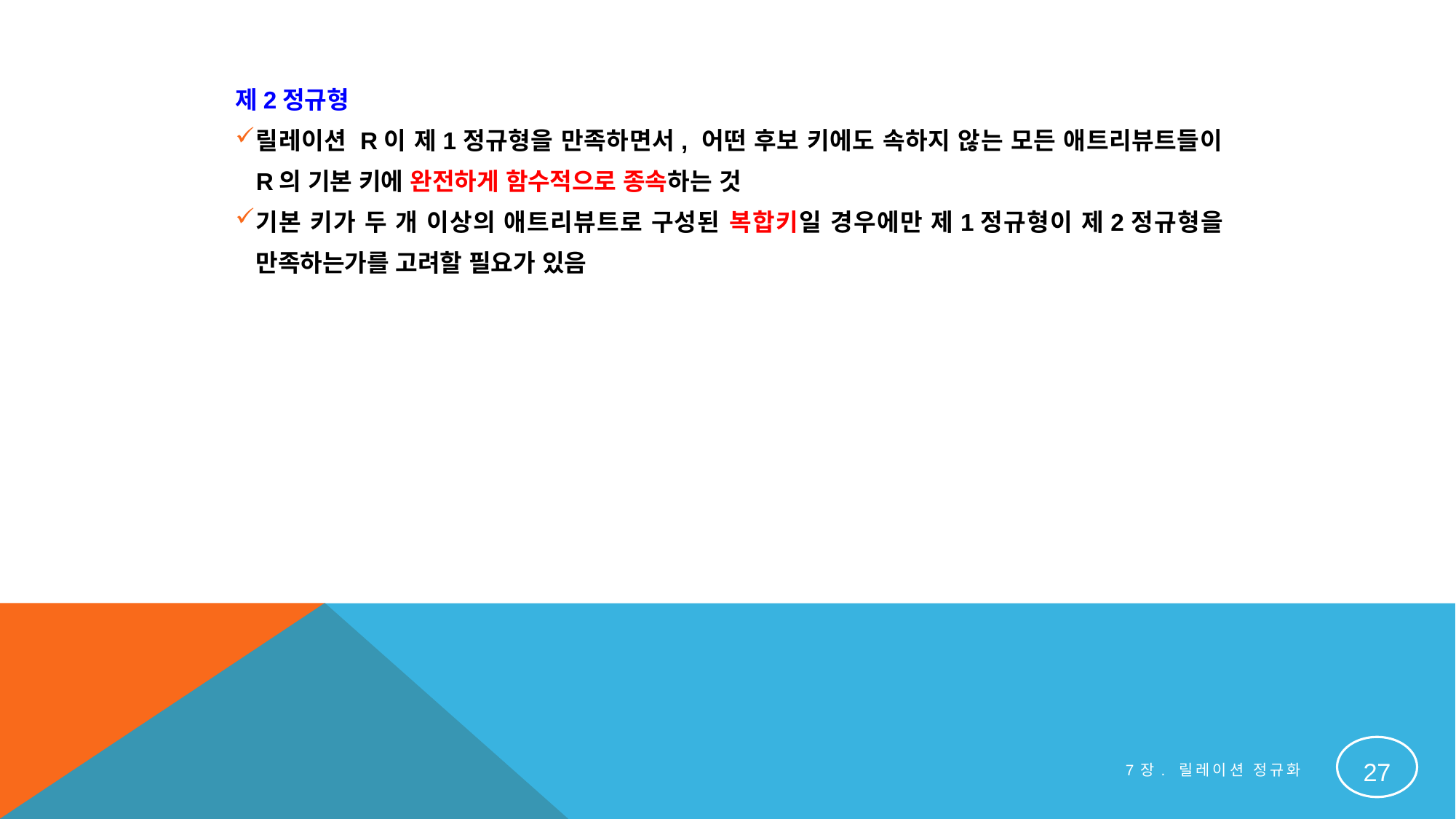

제2정규형
릴레이션 R이 제1정규형을 만족하면서, 어떤 후보 키에도 속하지 않는 모든 애트리뷰트들이 R의 기본 키에 완전하게 함수적으로 종속하는 것
기본 키가 두 개 이상의 애트리뷰트로 구성된 복합키일 경우에만 제1정규형이 제2정규형을 만족하는가를 고려할 필요가 있음

27
7장. 릴레이션 정규화